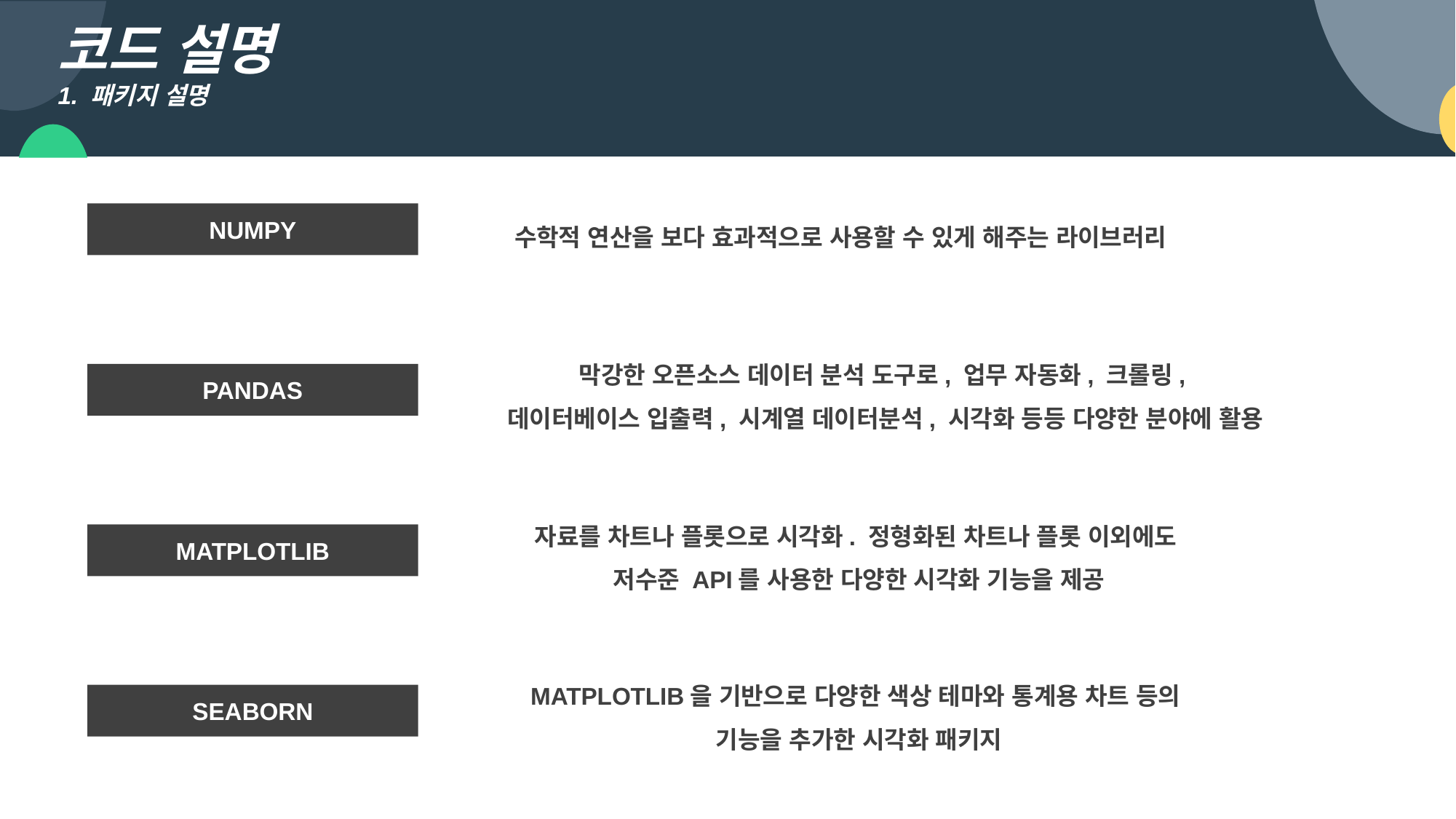

코드 설명
1. 패키지 설명
수학적 연산을 보다 효과적으로 사용할 수 있게 해주는 라이브러리
NUMPY
막강한 오픈소스 데이터 분석 도구로, 업무 자동화, 크롤링,
데이터베이스 입출력, 시계열 데이터분석, 시각화 등등 다양한 분야에 활용
PANDAS
자료를 차트나 플롯으로 시각화. 정형화된 차트나 플롯 이외에도
저수준 API를 사용한 다양한 시각화 기능을 제공
MATPLOTLIB
MATPLOTLIB을 기반으로 다양한 색상 테마와 통계용 차트 등의
기능을 추가한 시각화 패키지
SEABORN